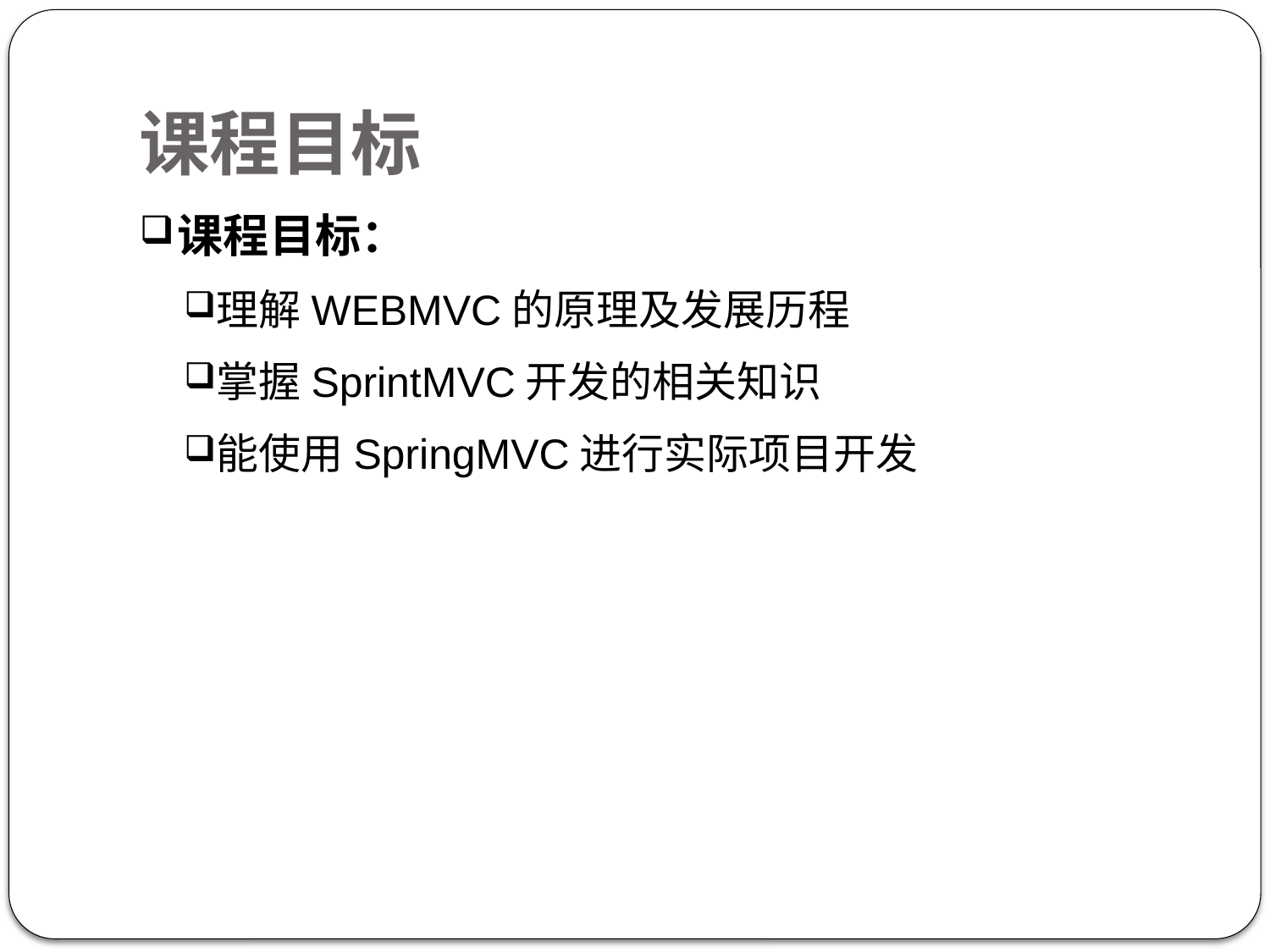

# 课程目标
课程目标：
理解WEBMVC的原理及发展历程
掌握SprintMVC开发的相关知识
能使用SpringMVC进行实际项目开发